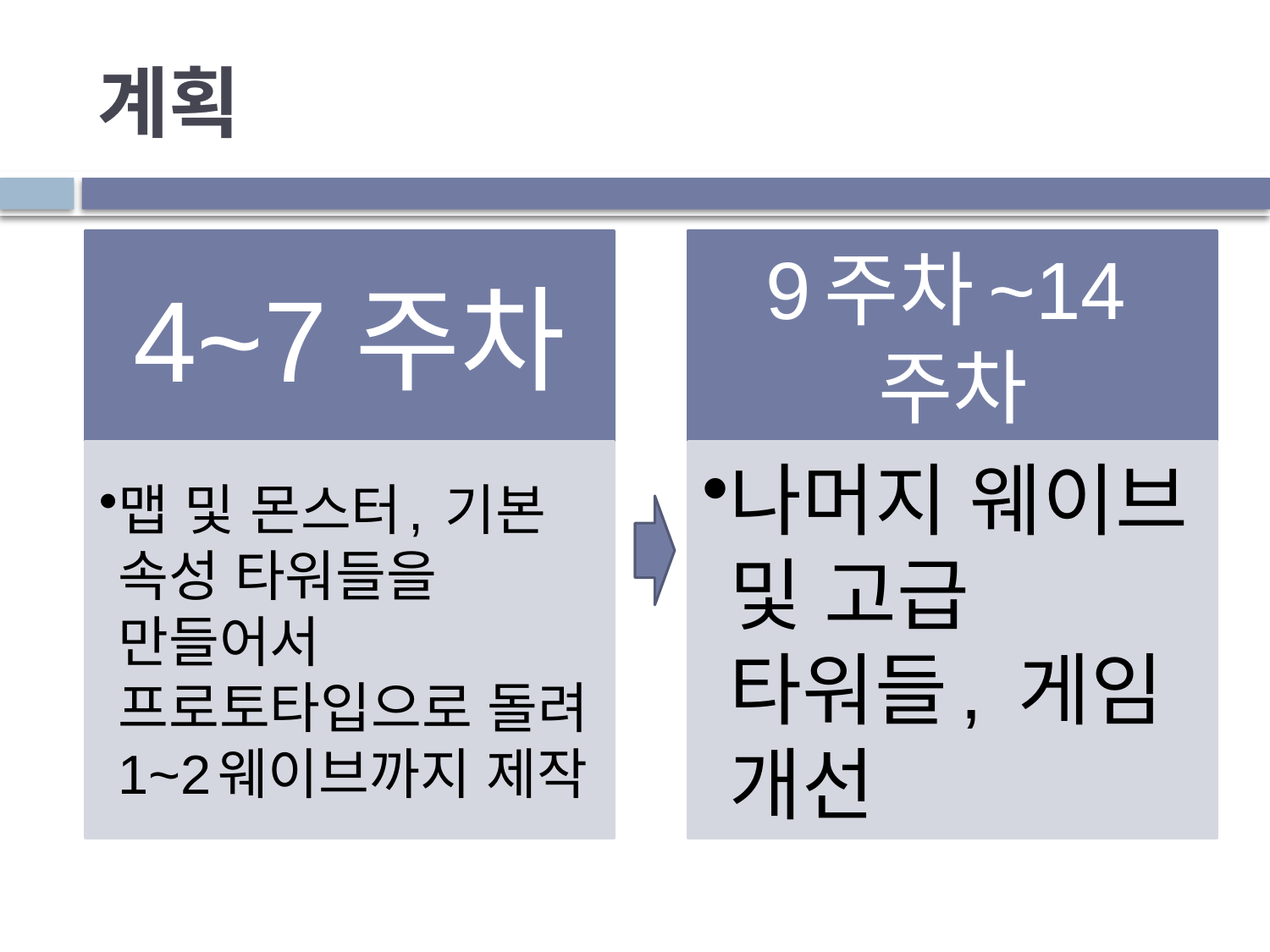

# 계획
4~7주차
맵 및 몬스터, 기본 속성 타워들을 만들어서 프로토타입으로 돌려 1~2웨이브까지 제작
9주차~14주차
나머지 웨이브 및 고급 타워들, 게임 개선